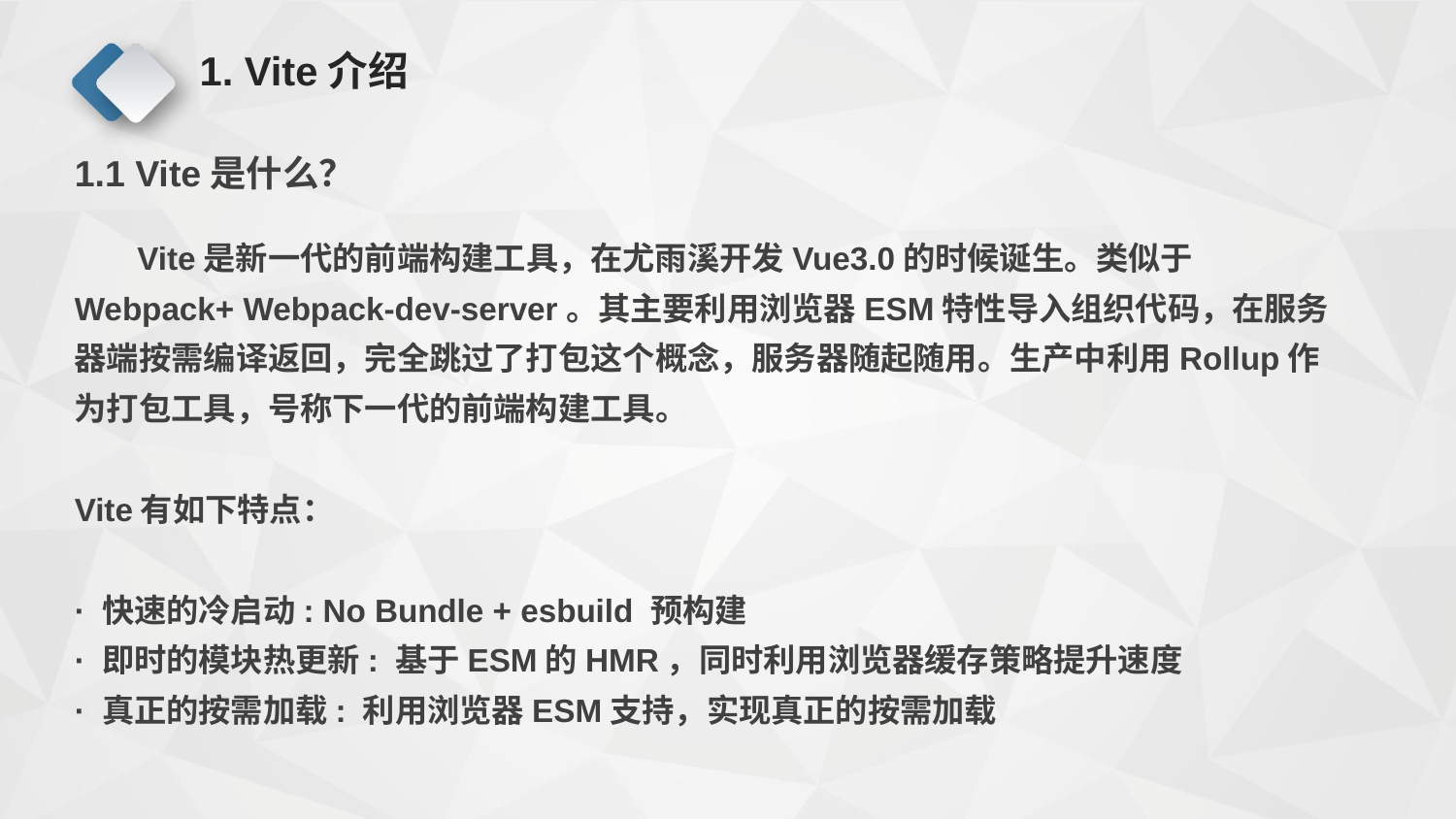

# 1. Vite介绍
1.1 Vite是什么？
       Vite是新一代的前端构建工具，在尤雨溪开发Vue3.0的时候诞生。类似于Webpack+ Webpack-dev-server。其主要利用浏览器ESM特性导入组织代码，在服务器端按需编译返回，完全跳过了打包这个概念，服务器随起随用。生产中利用Rollup作为打包工具，号称下一代的前端构建工具。

Vite有如下特点：

· 快速的冷启动: No Bundle + esbuild 预构建
· 即时的模块热更新: 基于ESM的HMR，同时利用浏览器缓存策略提升速度
· 真正的按需加载: 利用浏览器ESM支持，实现真正的按需加载